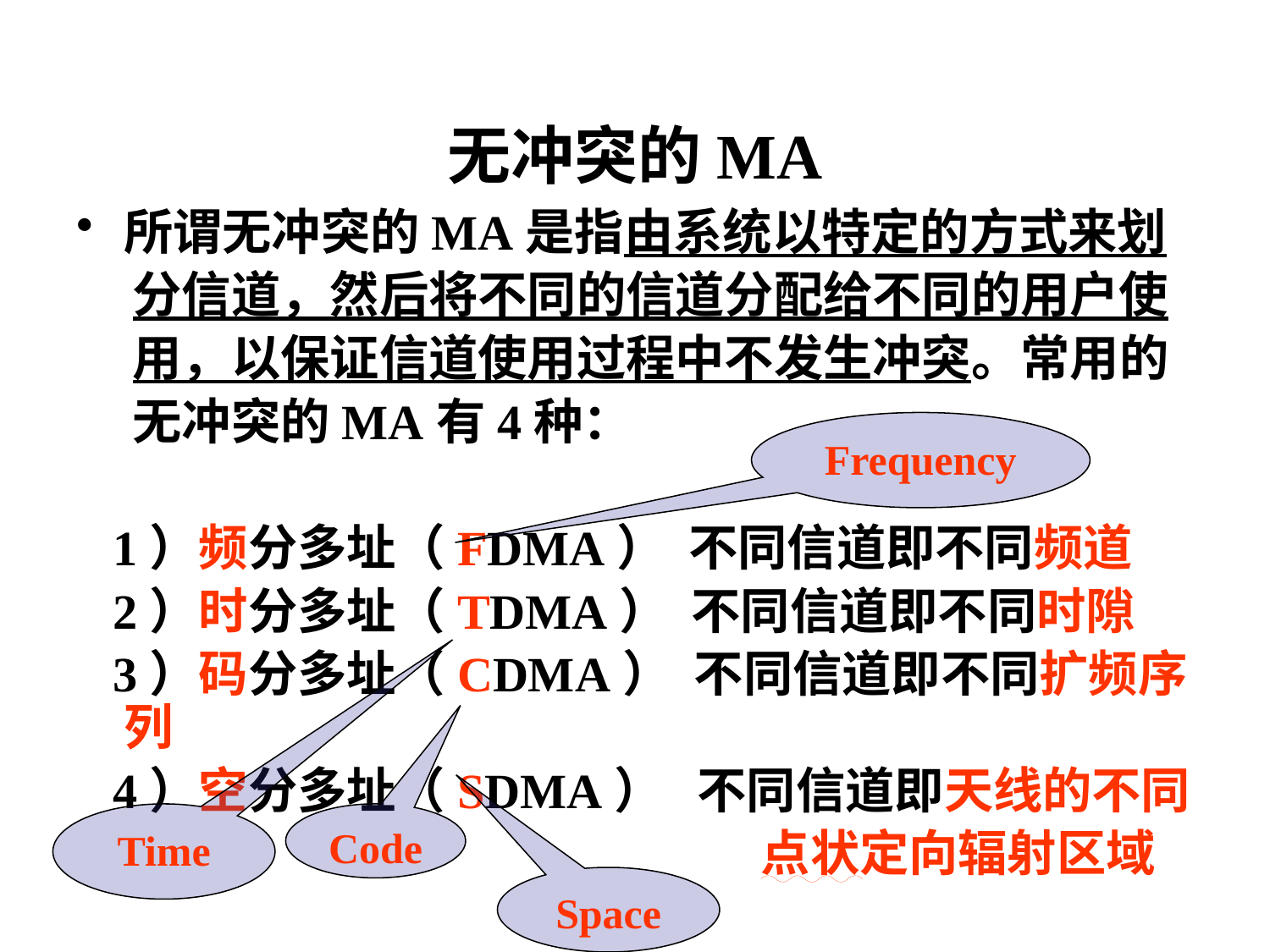

# 无冲突的MA
所谓无冲突的MA是指由系统以特定的方式来划
    分信道，然后将不同的信道分配给不同的用户使
    用，以保证信道使用过程中不发生冲突。常用的
    无冲突的MA有4种：

   1）频分多址（FDMA）  不同信道即不同频道
   2）时分多址（TDMA）  不同信道即不同时隙
   3）码分多址（CDMA）  不同信道即不同扩频序列
   4）空分多址（SDMA）   不同信道即天线的不同
                                                            点状定向辐射区域
Frequency
Time
Code
Space